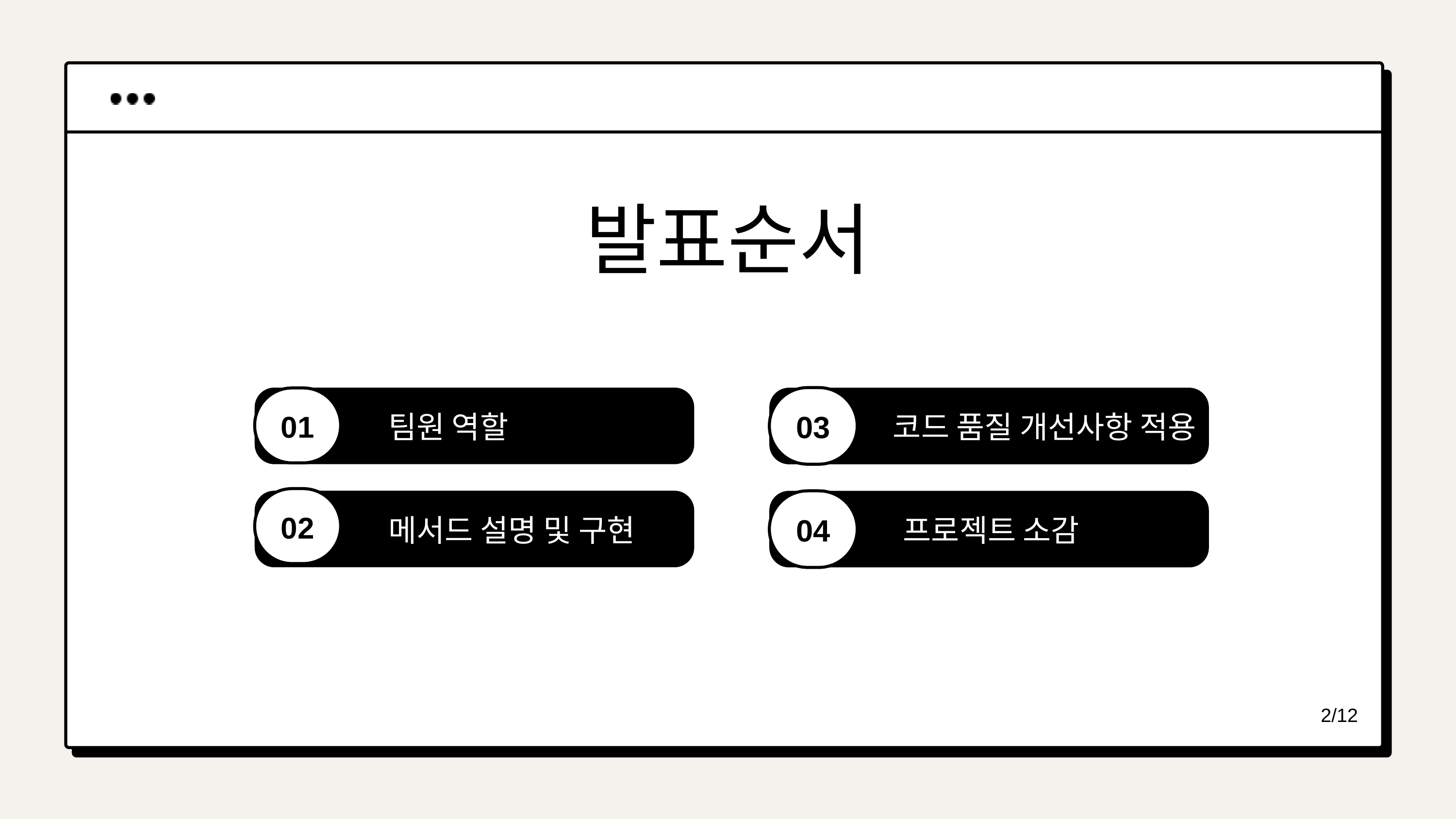

발표순서

팀원 역할
03
코드 품질 개선사항 적용
01

02
메서드 설명 및 구현
04
프로젝트 소감
2/12